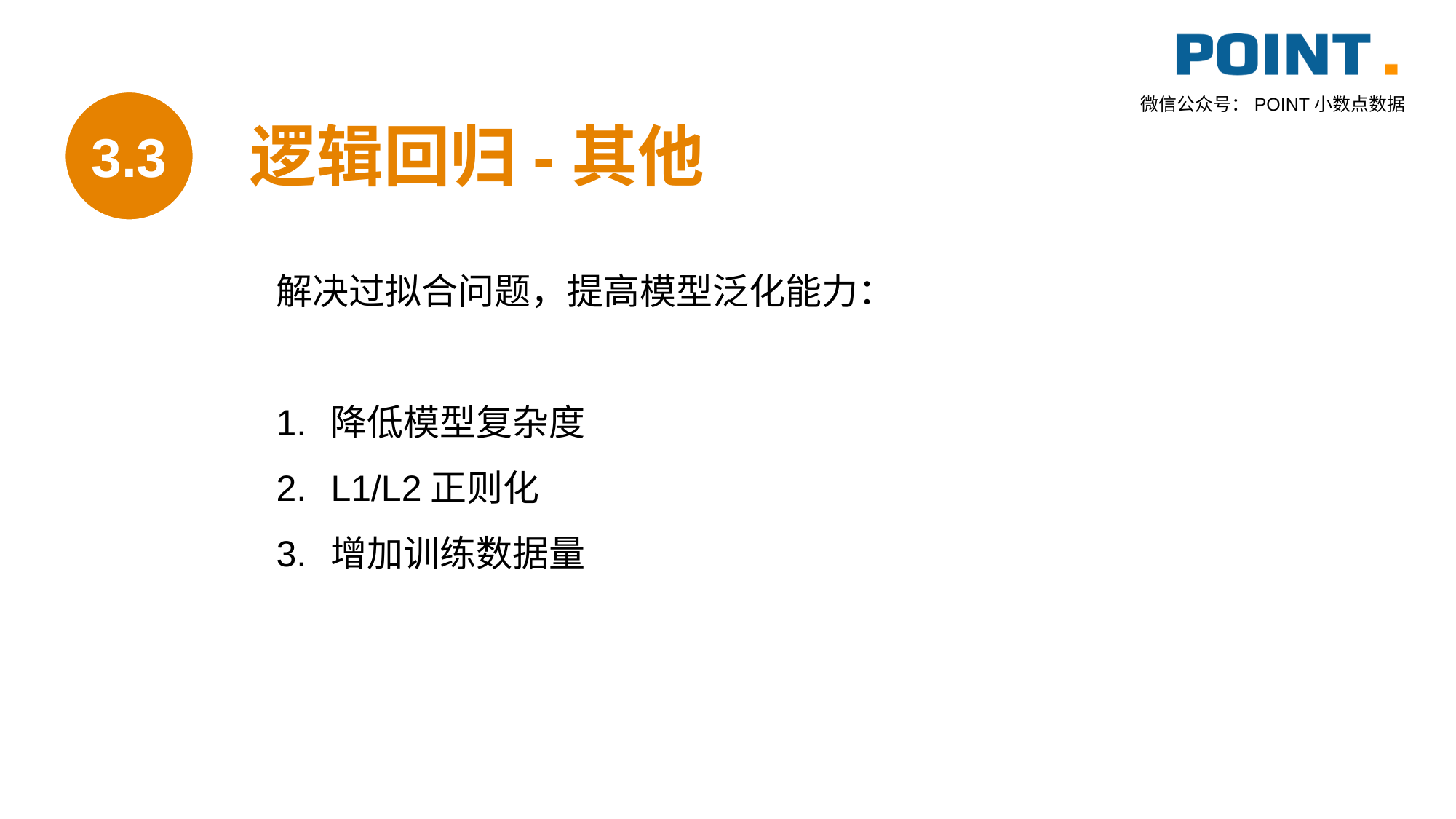

3.3
逻辑回归-其他
解决过拟合问题，提高模型泛化能力：

降低模型复杂度
L1/L2正则化
增加训练数据量